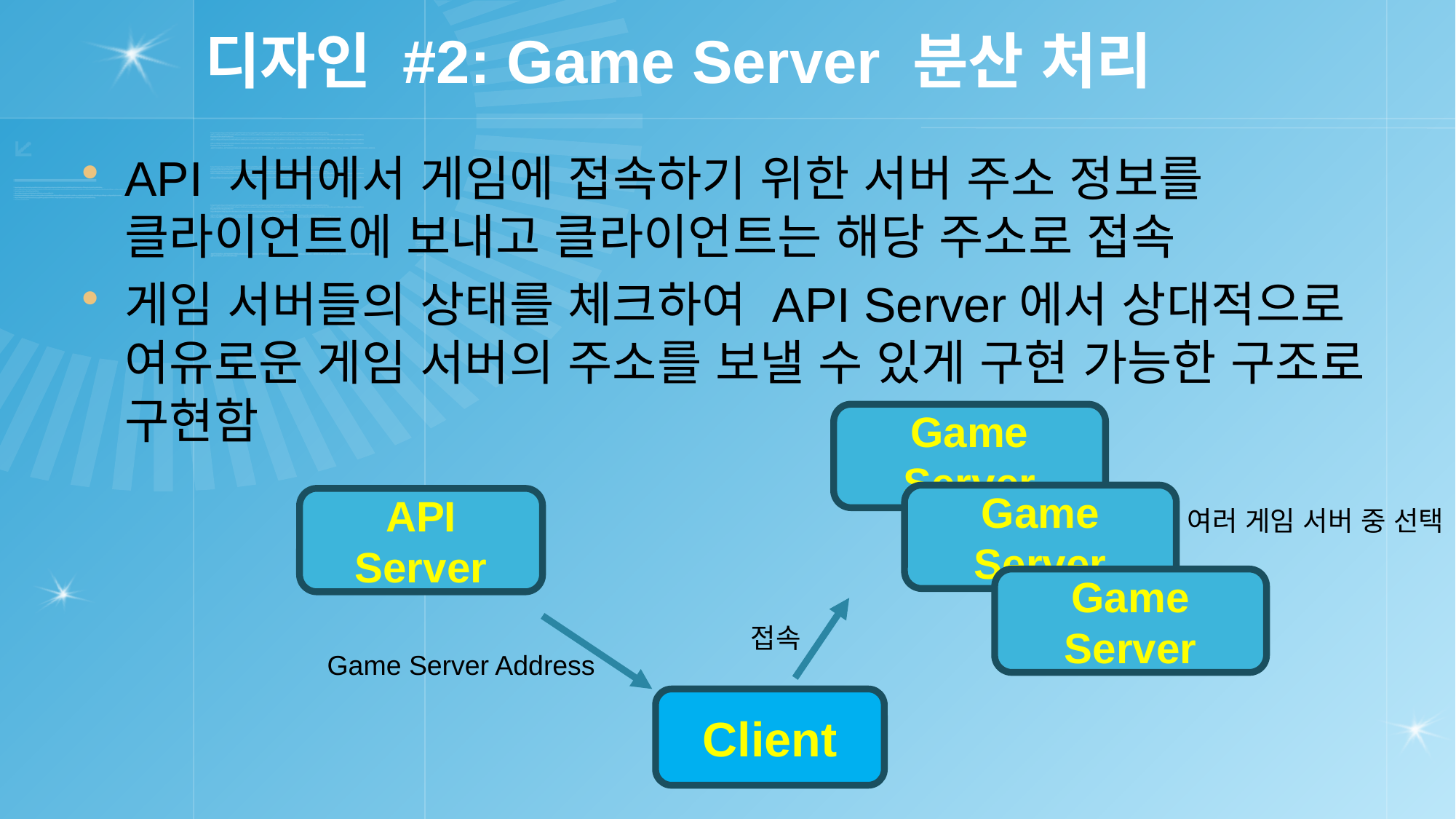

# 디자인 #2: Game Server 분산 처리
API 서버에서 게임에 접속하기 위한 서버 주소 정보를 클라이언트에 보내고 클라이언트는 해당 주소로 접속
게임 서버들의 상태를 체크하여 API Server에서 상대적으로 여유로운 게임 서버의 주소를 보낼 수 있게 구현 가능한 구조로 구현함
Game Server
Game Server
API Server
여러 게임 서버 중 선택
Game Server
접속
 Game Server Address
Client